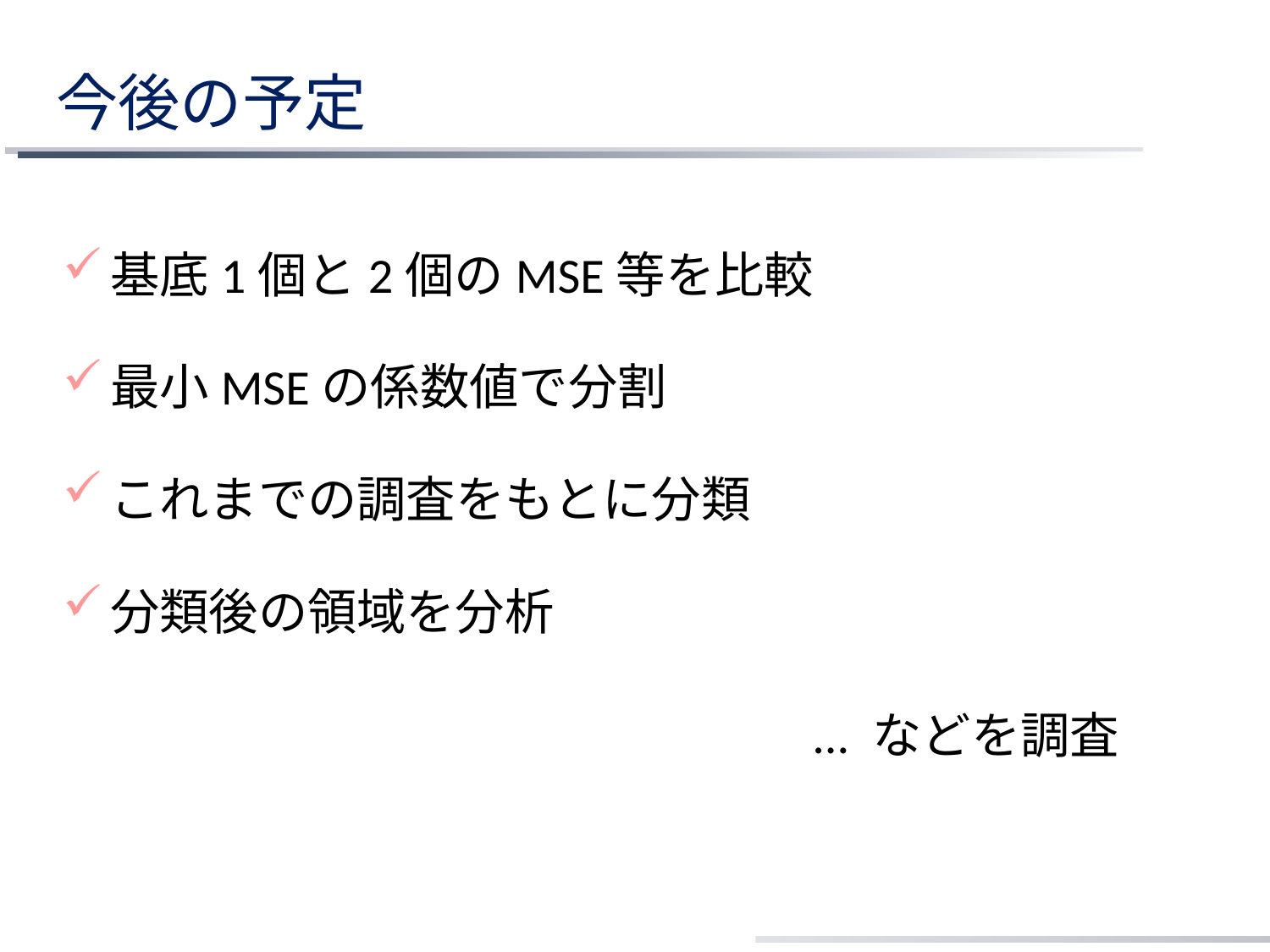

17
# 今後の予定
基底1個と2個のMSE等を比較
最小MSEの係数値で分割
これまでの調査をもとに分類
分類後の領域を分析
... などを調査